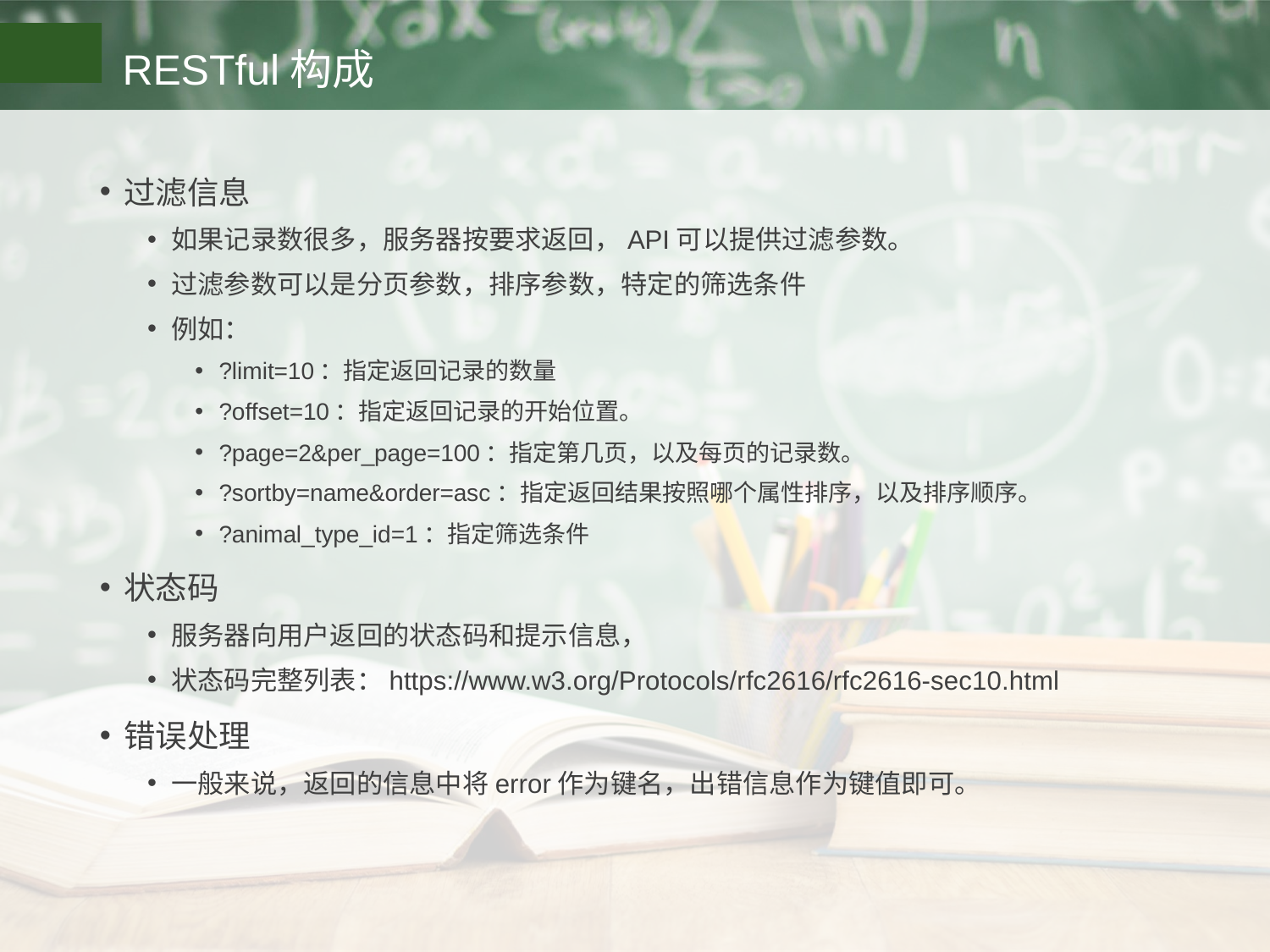

# RESTful构成
过滤信息
如果记录数很多，服务器按要求返回，API可以提供过滤参数。
过滤参数可以是分页参数，排序参数，特定的筛选条件
例如：
?limit=10：指定返回记录的数量
?offset=10：指定返回记录的开始位置。
?page=2&per_page=100：指定第几页，以及每页的记录数。
?sortby=name&order=asc：指定返回结果按照哪个属性排序，以及排序顺序。
?animal_type_id=1：指定筛选条件
状态码
服务器向用户返回的状态码和提示信息，
状态码完整列表：https://www.w3.org/Protocols/rfc2616/rfc2616-sec10.html
错误处理
一般来说，返回的信息中将error作为键名，出错信息作为键值即可。